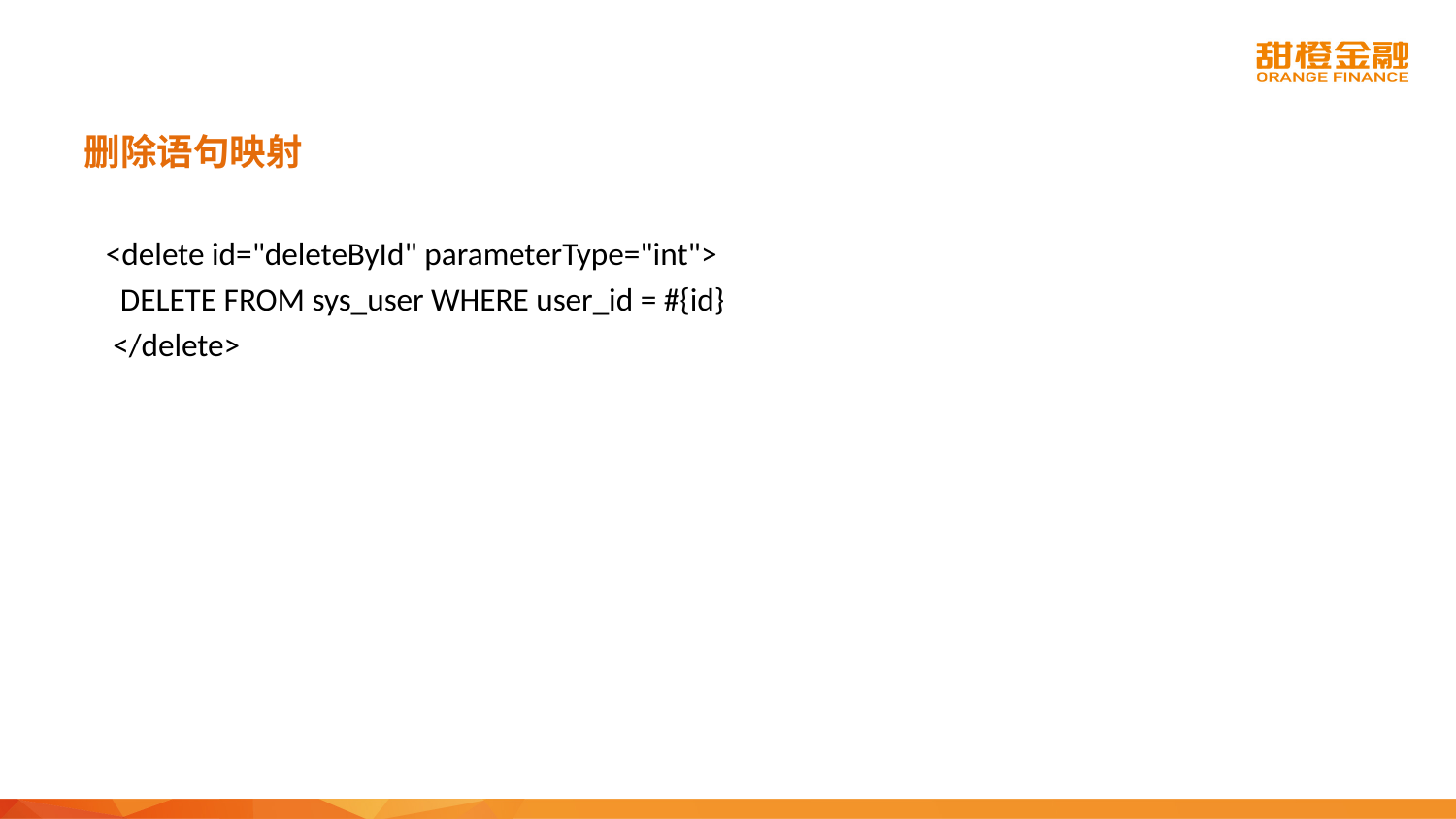

删除语句映射
<delete id="deleteById" parameterType="int">
  DELETE FROM sys_user WHERE user_id = #{id}
 </delete>